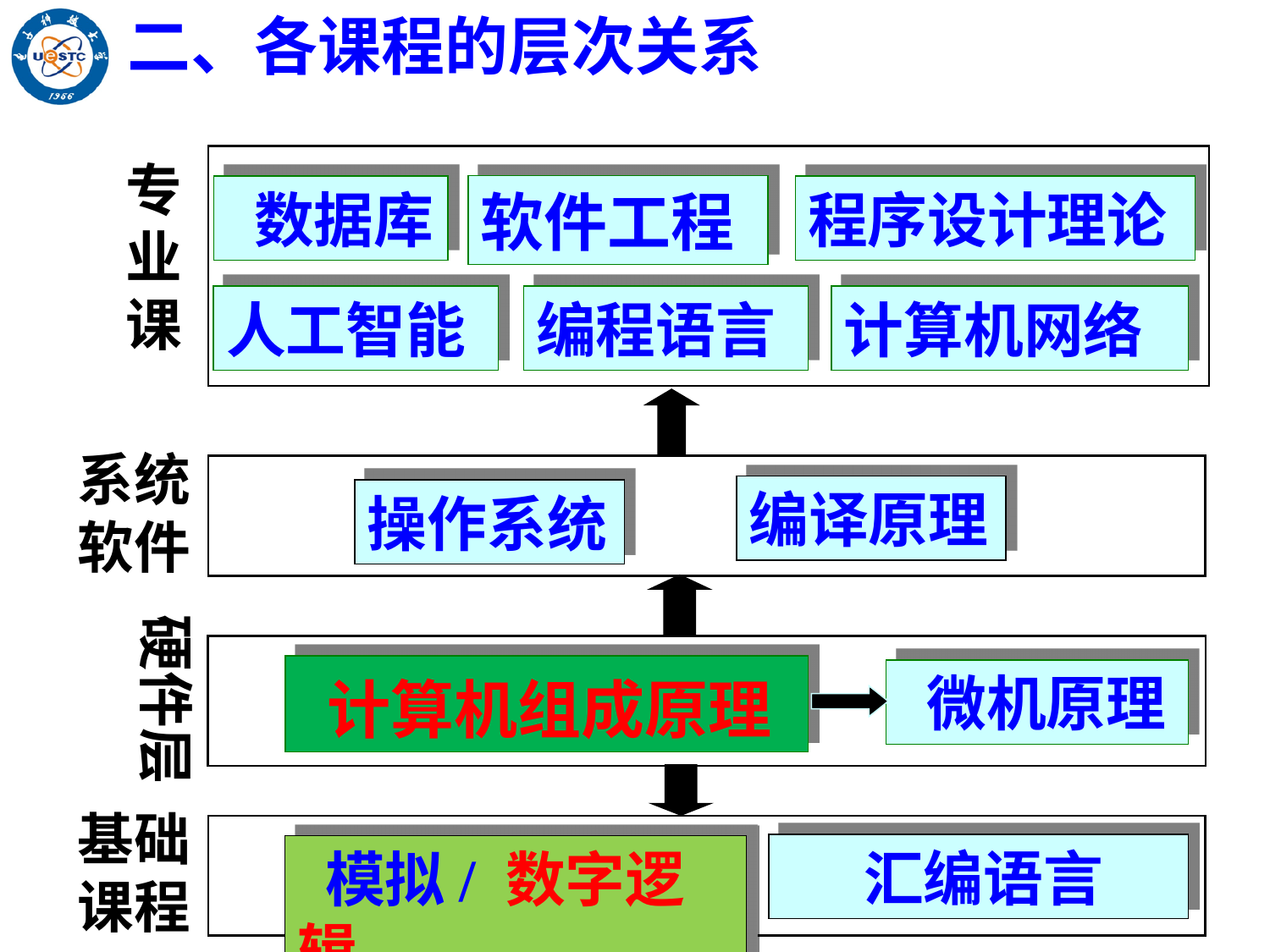

二、各课程的层次关系

专业课
软件工程
 数据库
程序设计理论
人工智能
编程语言
计算机网络

系统软件

编译原理
操作系统

硬件层

 计算机组成原理
 微机原理

基础课程

     汇编语言
 模拟/ 数字逻辑
 模拟/ 数字逻辑